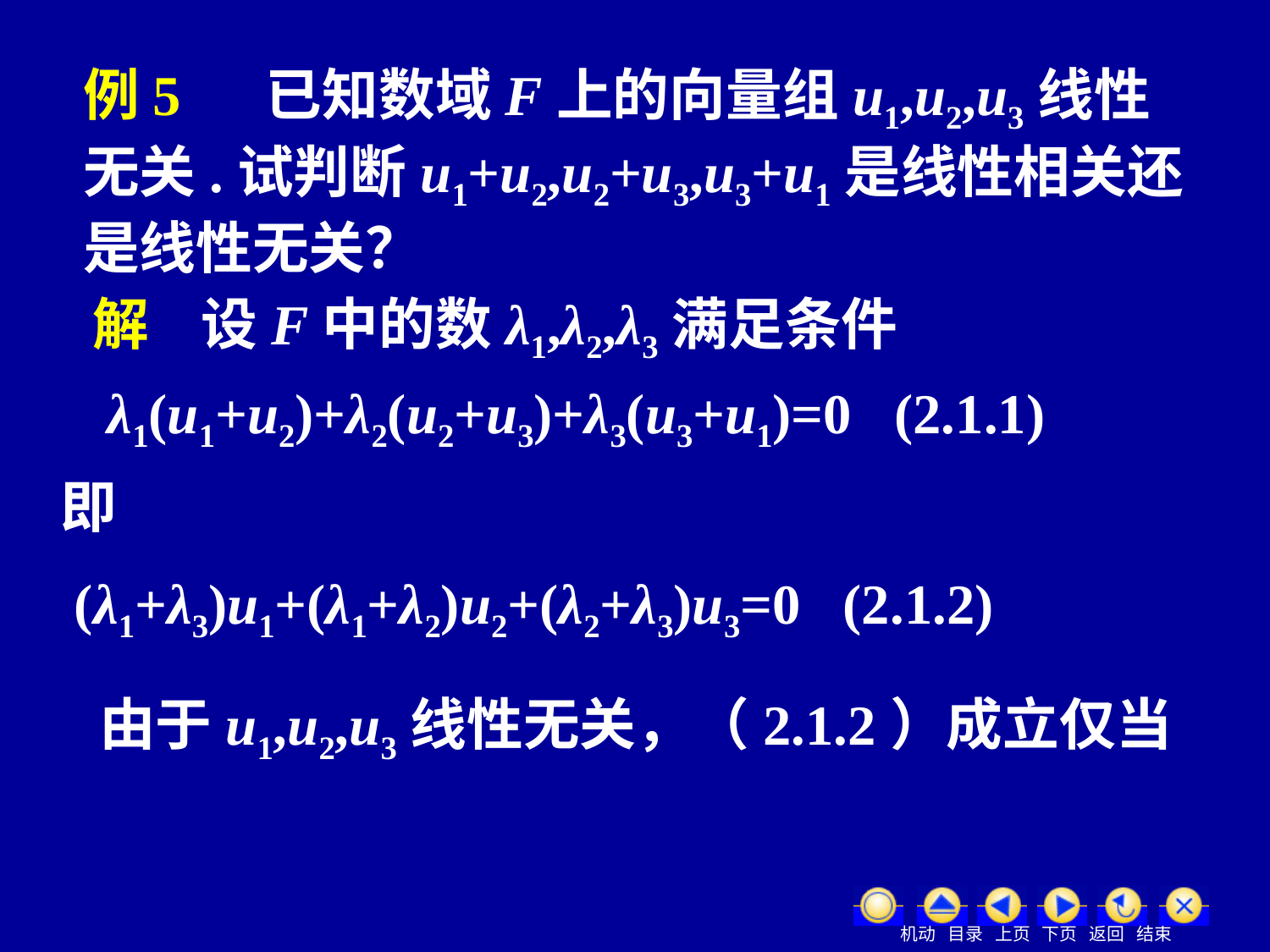

例5     已知数域F上的向量组u1,u2,u3线性无关.试判断u1+u2,u2+u3,u3+u1是线性相关还是线性无关？
解    设F中的数λ1,λ2,λ3满足条件
λ1(u1+u2)+λ2(u2+u3)+λ3(u3+u1)=0   (2.1.1)
即
 (λ1+λ3)u1+(λ1+λ2)u2+(λ2+λ3)u3=0   (2.1.2)
由于u1,u2,u3线性无关，（2.1.2）成立仅当